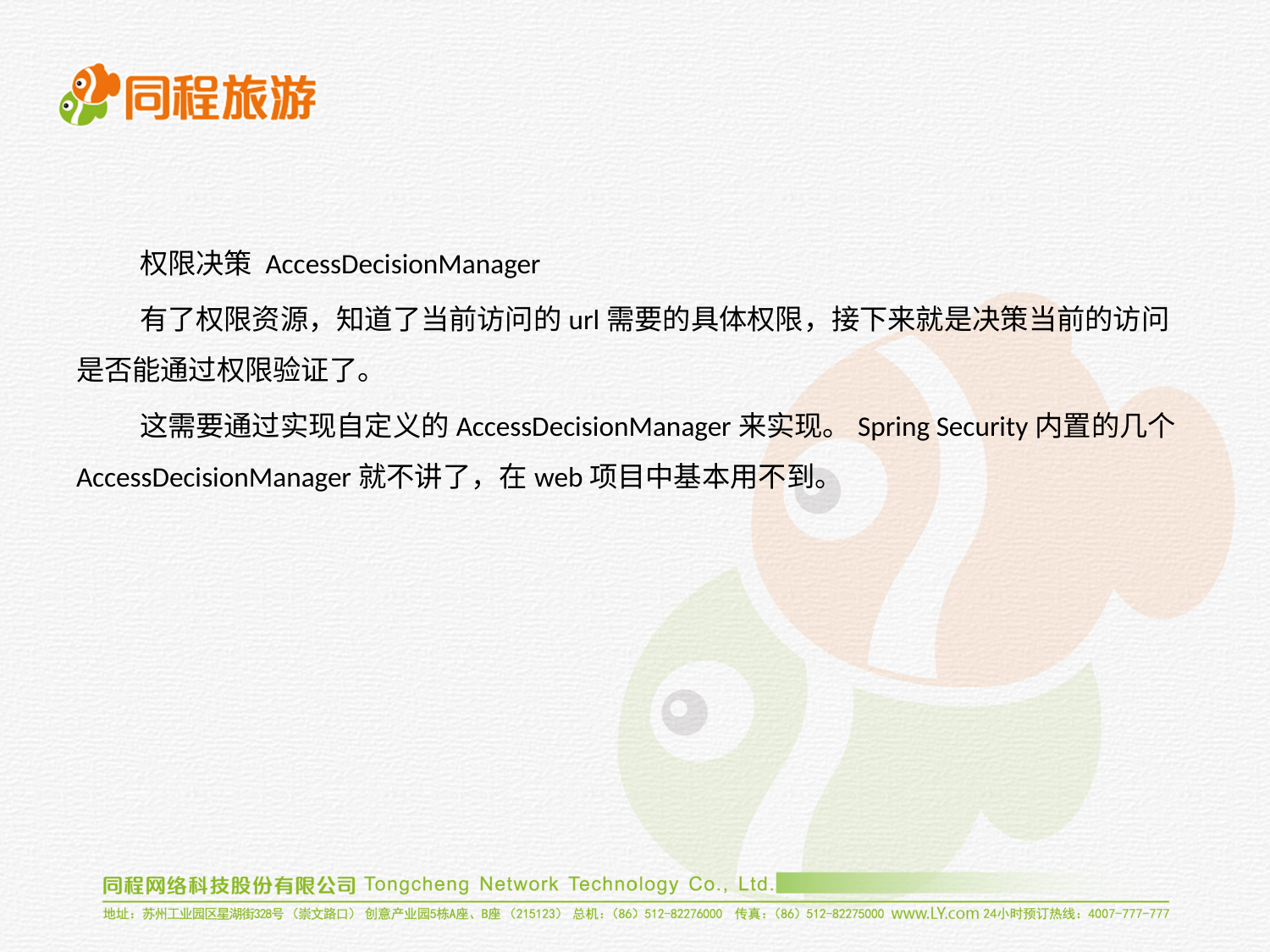

权限决策 AccessDecisionManager
有了权限资源，知道了当前访问的url需要的具体权限，接下来就是决策当前的访问是否能通过权限验证了。
这需要通过实现自定义的AccessDecisionManager来实现。Spring Security内置的几个AccessDecisionManager就不讲了，在web项目中基本用不到。